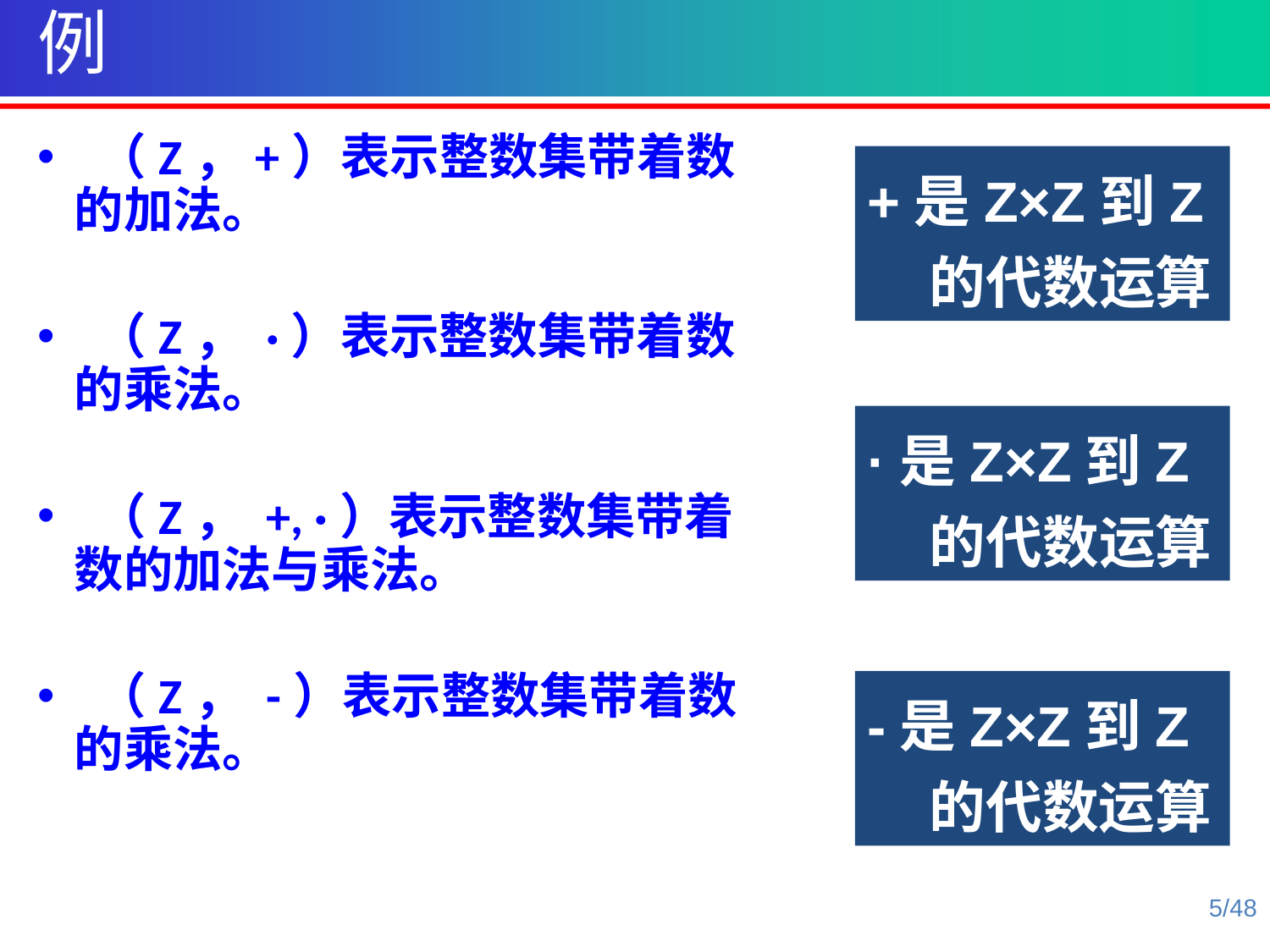

例
 （Z，+）表示整数集带着数的加法。

 （Z， ·）表示整数集带着数的乘法。

 （Z， +, ·）表示整数集带着数的加法与乘法。

 （Z， -）表示整数集带着数的乘法。

+是Z×Z到Z的代数运算
·是Z×Z到Z的代数运算
-是Z×Z到Z的代数运算
5/48